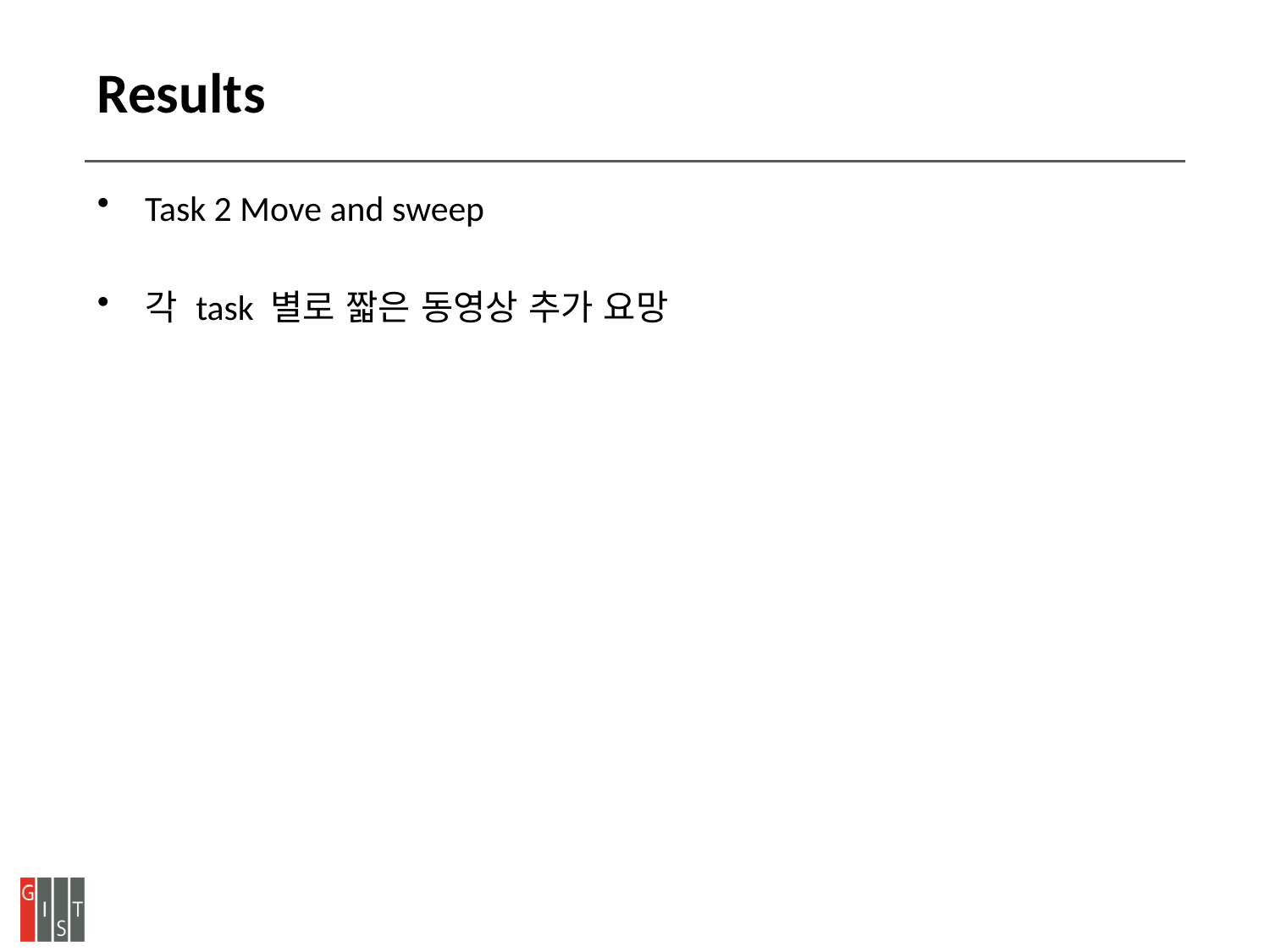

# Results
Task 2 Move and sweep

각 task 별로 짧은 동영상 추가 요망